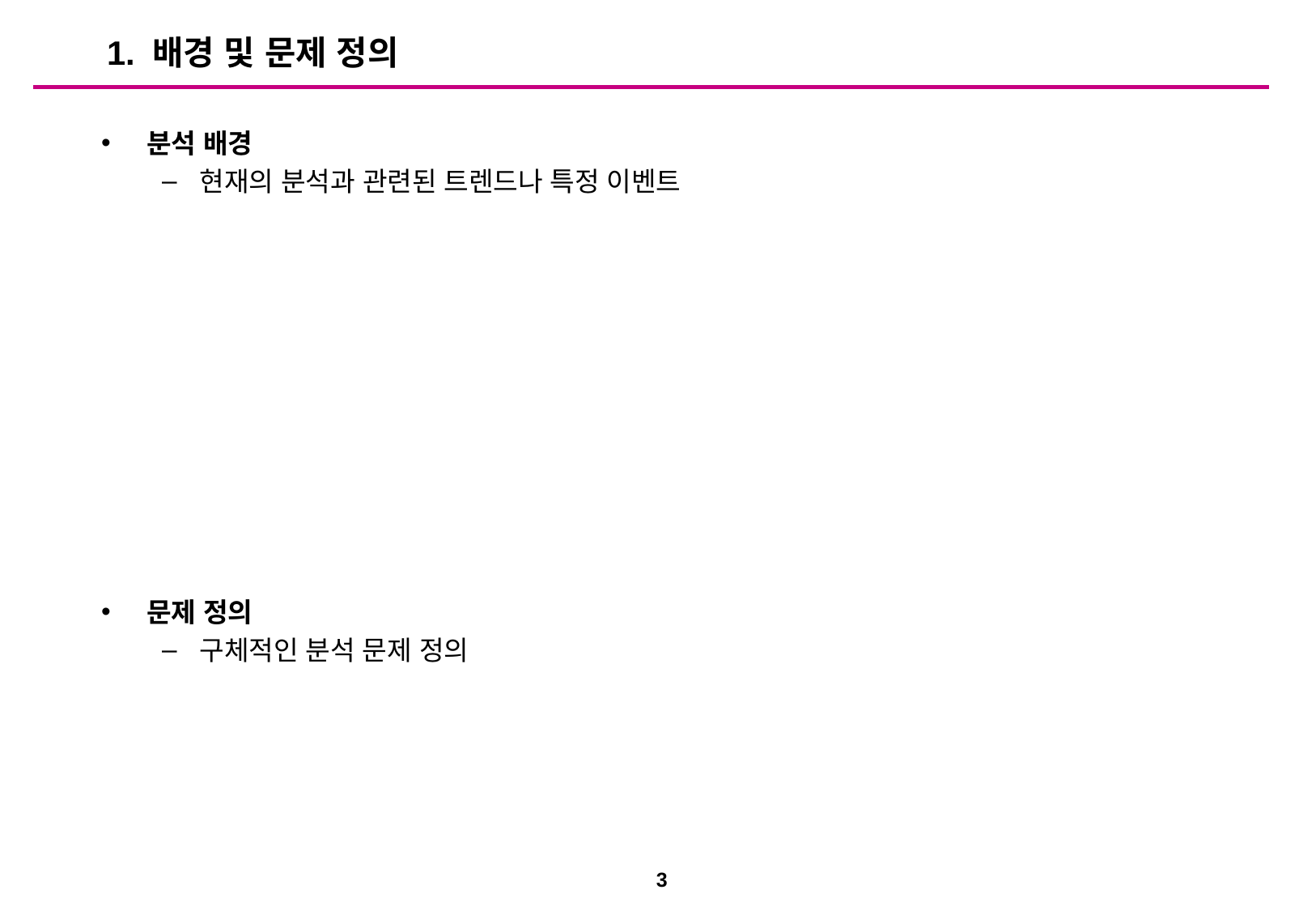

1. 배경 및 문제 정의
분석 배경
현재의 분석과 관련된 트렌드나 특정 이벤트

문제 정의
구체적인 분석 문제 정의

3